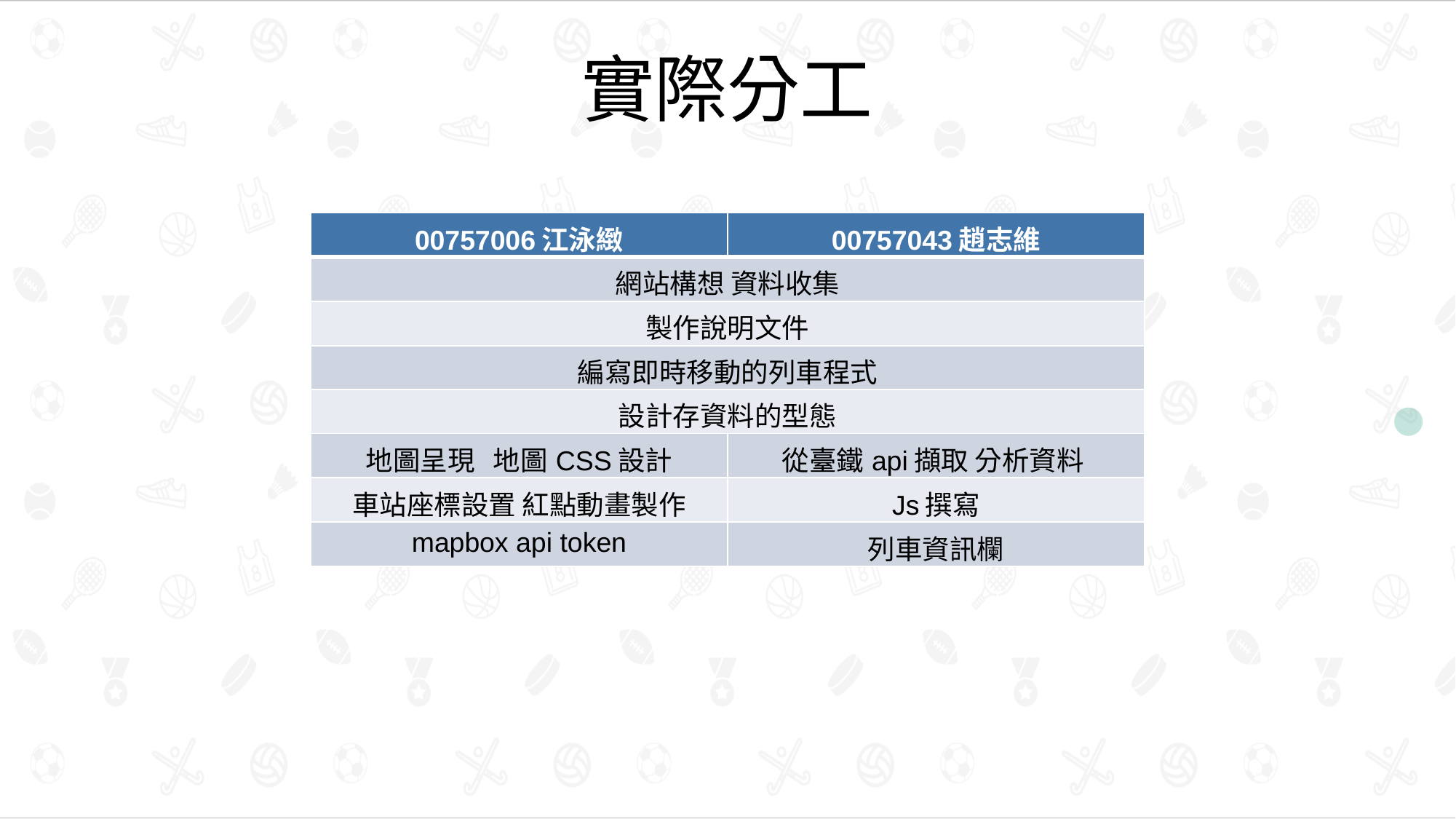

實際分工
| 00757006江泳緻 | 00757043趙志維 |
| --- | --- |
| 網站構想 資料收集 |  |
| 製作說明文件 |  |
| 編寫即時移動的列車程式 |  |
| 設計存資料的型態 |  |
| 地圖呈現 地圖CSS設計 | 從臺鐵api擷取 分析資料 |
| 車站座標設置 紅點動畫製作 | Js撰寫 |
| mapbox api token | 列車資訊欄 |